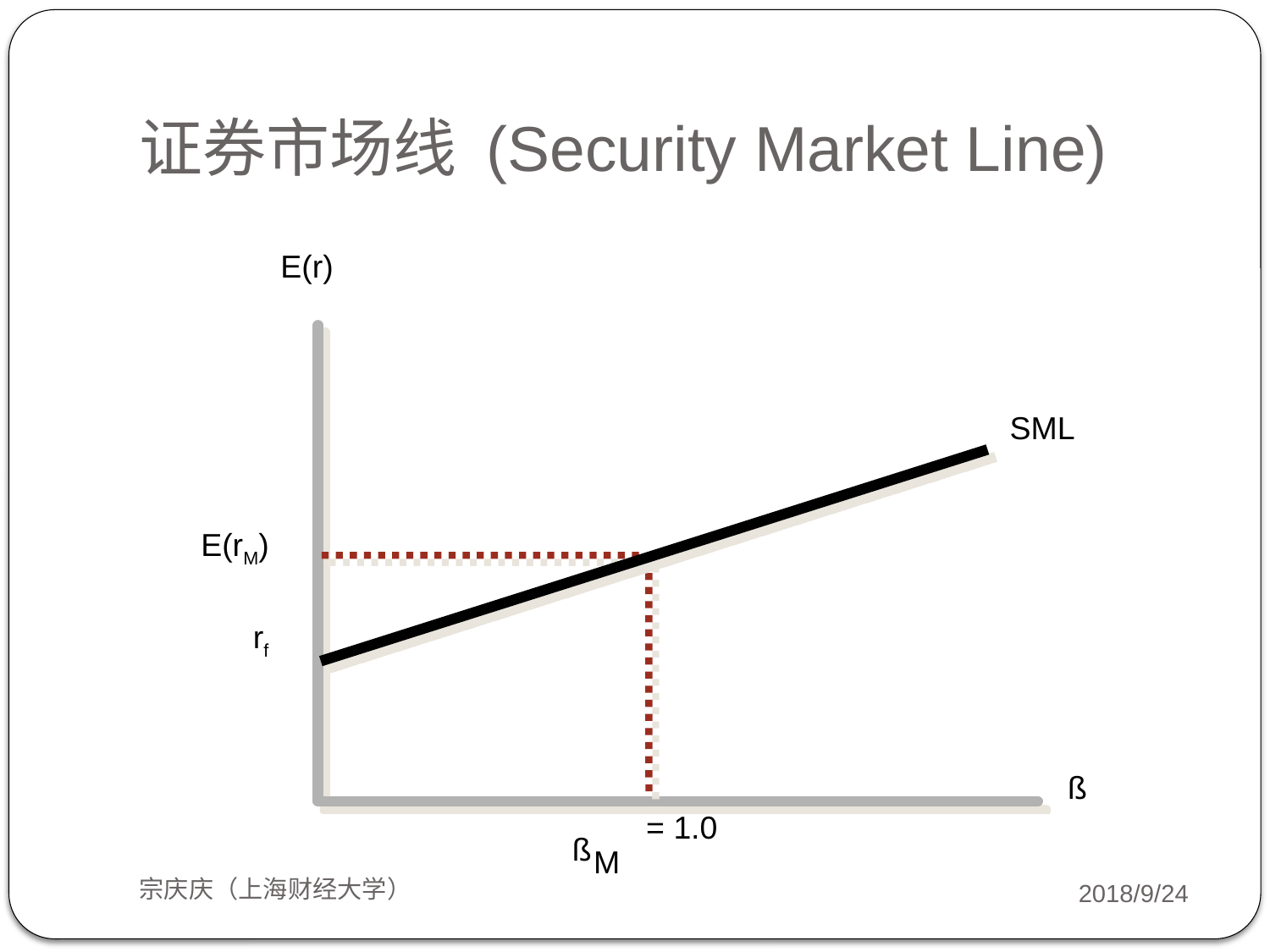

# 证券市场线 (Security Market Line)
E(r)

SML

E(rM)

rf
ß
= 1.0
ß
M
宗庆庆（上海财经大学）
2018/9/24